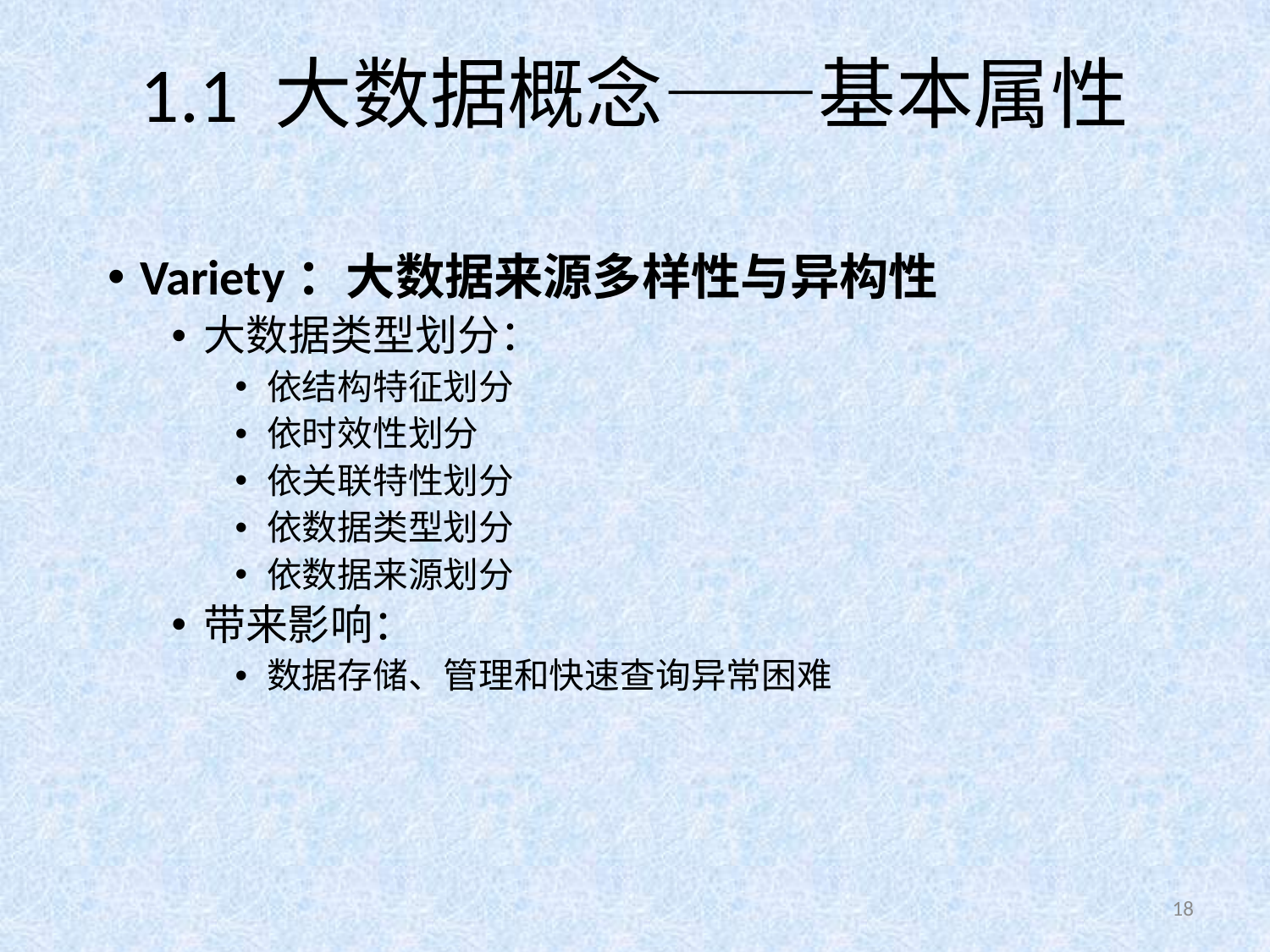

# 1.1 大数据概念——基本属性
Variety：大数据来源多样性与异构性
大数据类型划分：
依结构特征划分
依时效性划分
依关联特性划分
依数据类型划分
依数据来源划分
带来影响：
数据存储、管理和快速查询异常困难
18